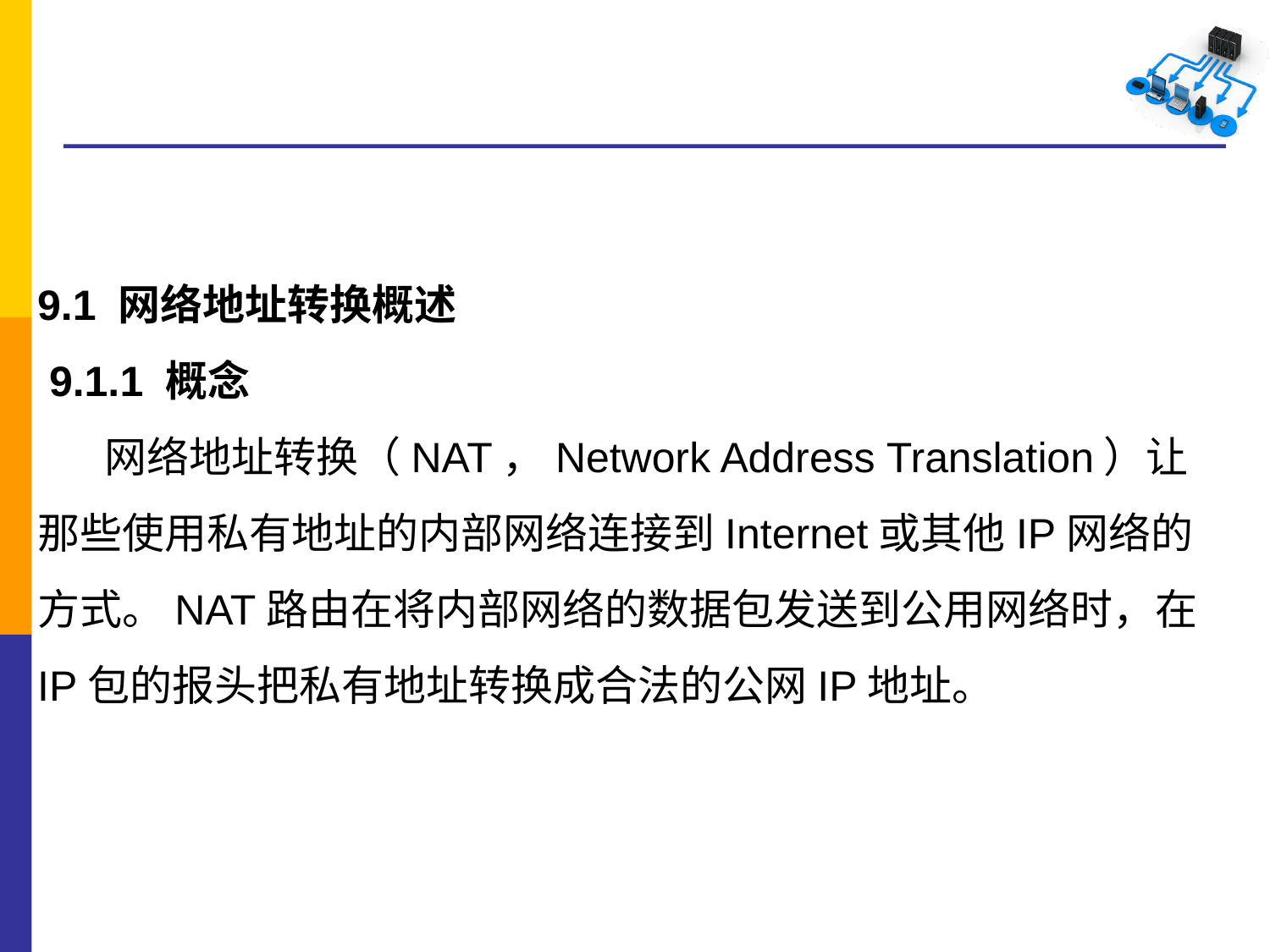

9.1 网络地址转换概述
 9.1.1 概念
      网络地址转换（NAT，Network Address Translation）让那些使用私有地址的内部网络连接到Internet或其他IP网络的方式。NAT路由在将内部网络的数据包发送到公用网络时，在IP包的报头把私有地址转换成合法的公网IP地址。